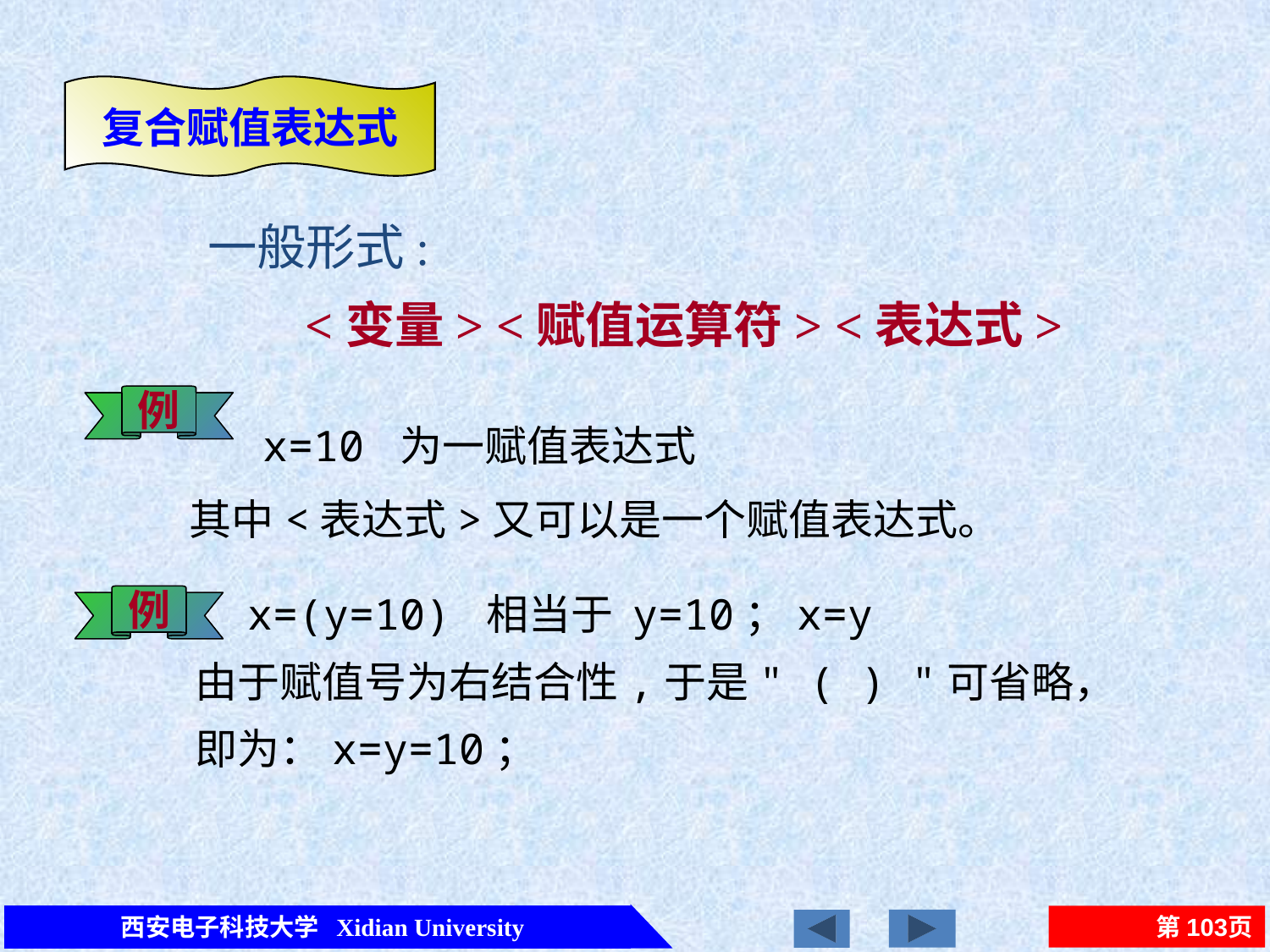

复合赋值表达式
一般形式:
        <变量> <赋值运算符> <表达式>
例
　　 x=10 为一赋值表达式
    其中<表达式>又可以是一个赋值表达式。
　　x=(y=10) 相当于 y=10；x=y
     由于赋值号为右结合性,于是" ( ) "可省略，
     即为：x=y=10；
例